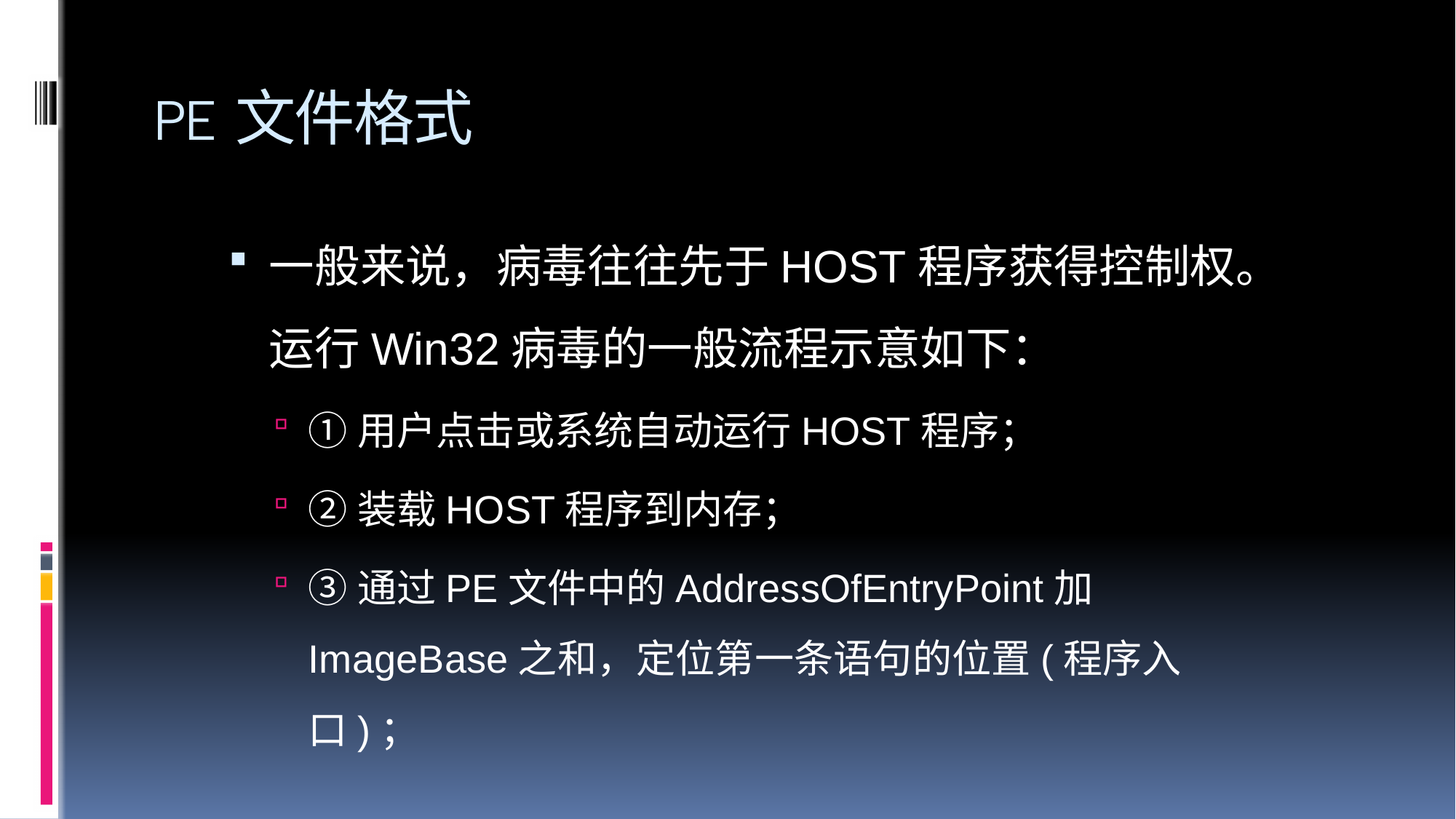

# PE文件格式
一般来说，病毒往往先于HOST程序获得控制权。运行Win32病毒的一般流程示意如下：
①用户点击或系统自动运行HOST程序；
②装载HOST程序到内存；
③通过PE文件中的AddressOfEntryPoint加ImageBase之和，定位第一条语句的位置(程序入口)；